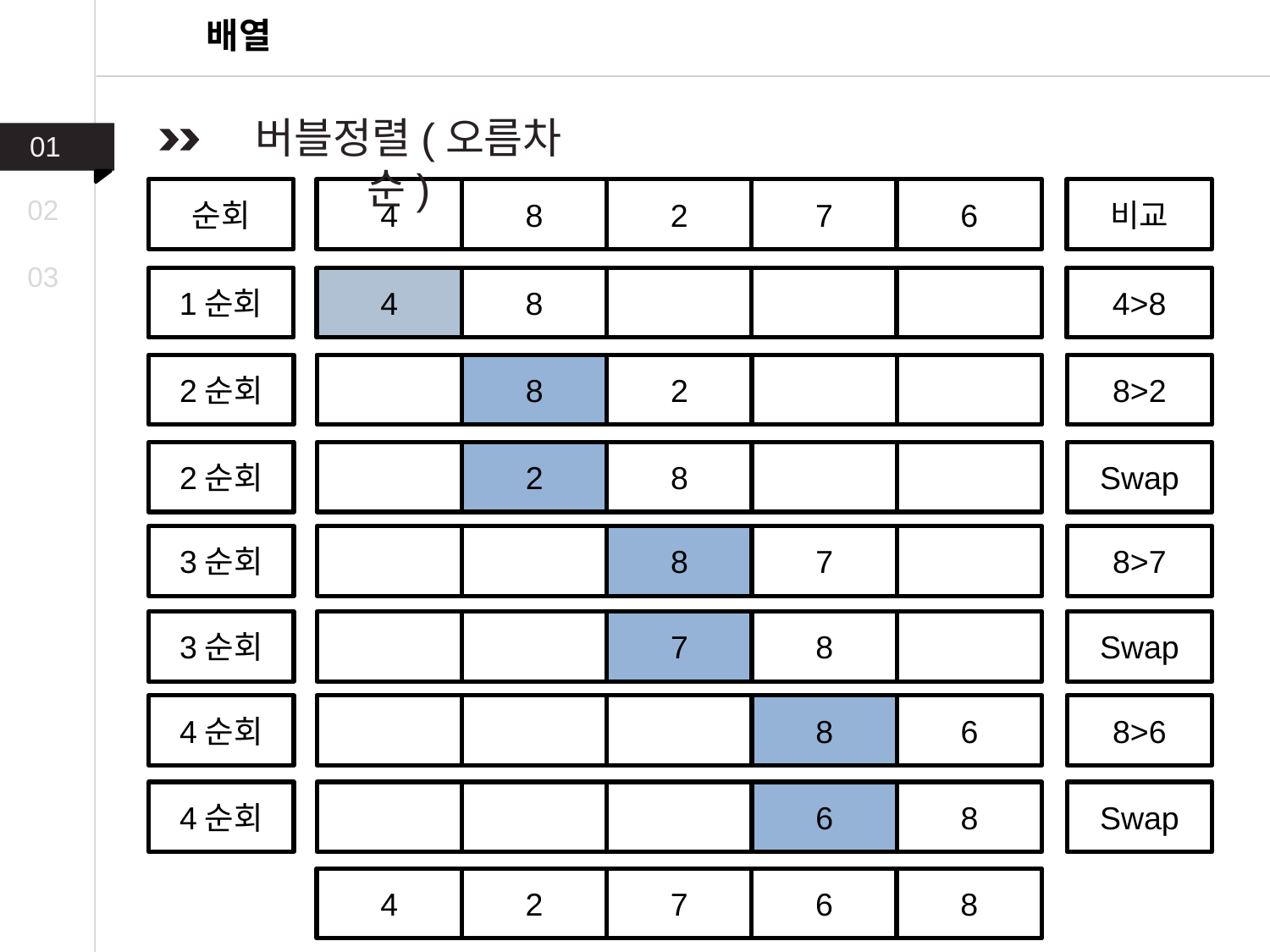

배열
 버블정렬(오름차순)
01

순회
4
8
2
7
6
비교
02
03
1순회
4
8

4>8
2순회

8
2

8>2
2순회

2
8

Swap
3순회

8
7

8>7
3순회

7
8

Swap
4순회

8
6
8>6
4순회

6
8
Swap
4
2
7
6
8